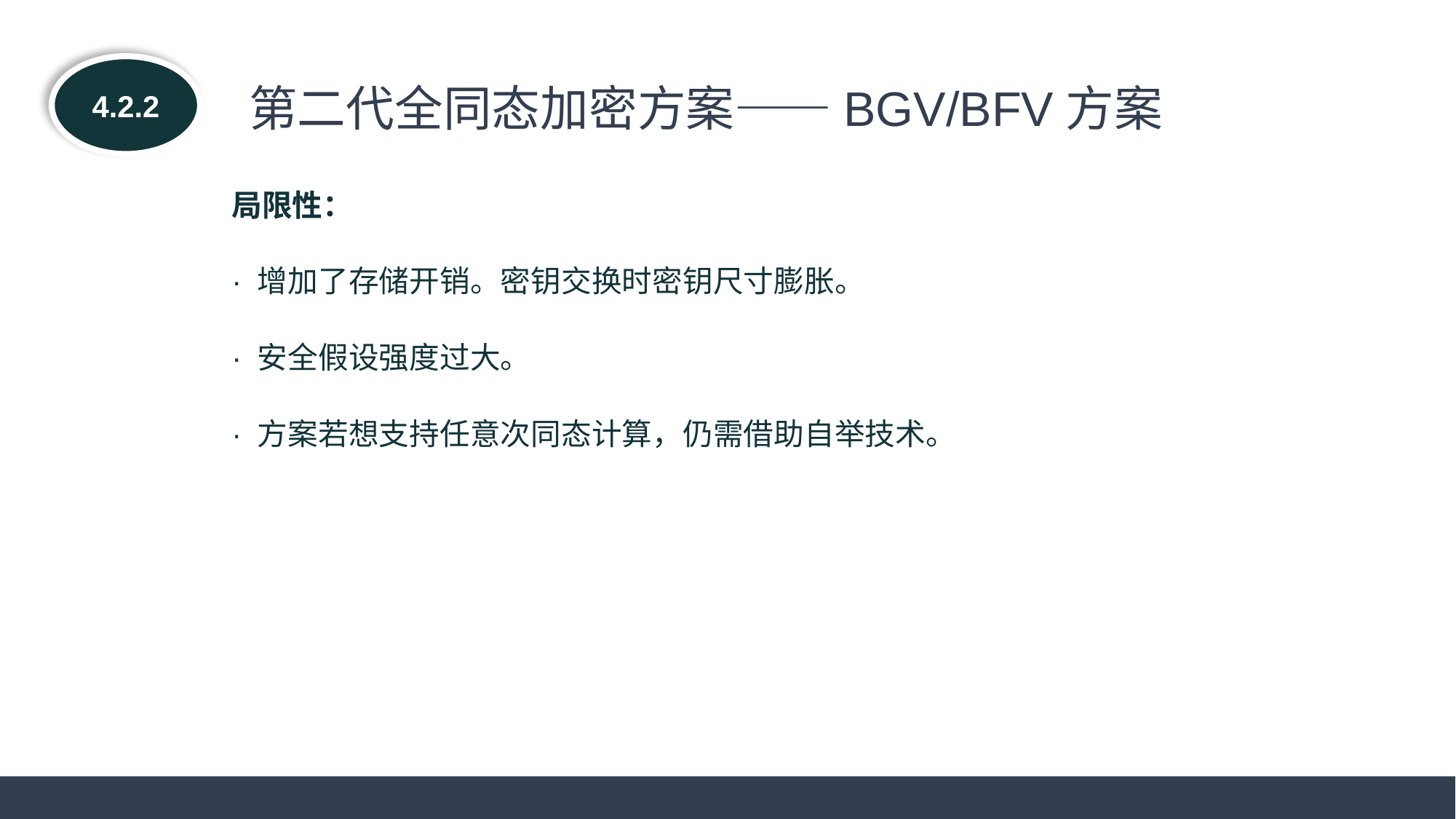

4.2.2
第二代全同态加密方案——BGV/BFV方案

局限性：

· 增加了存储开销。密钥交换时密钥尺寸膨胀。

· 安全假设强度过大。

· 方案若想支持任意次同态计算，仍需借助自举技术。